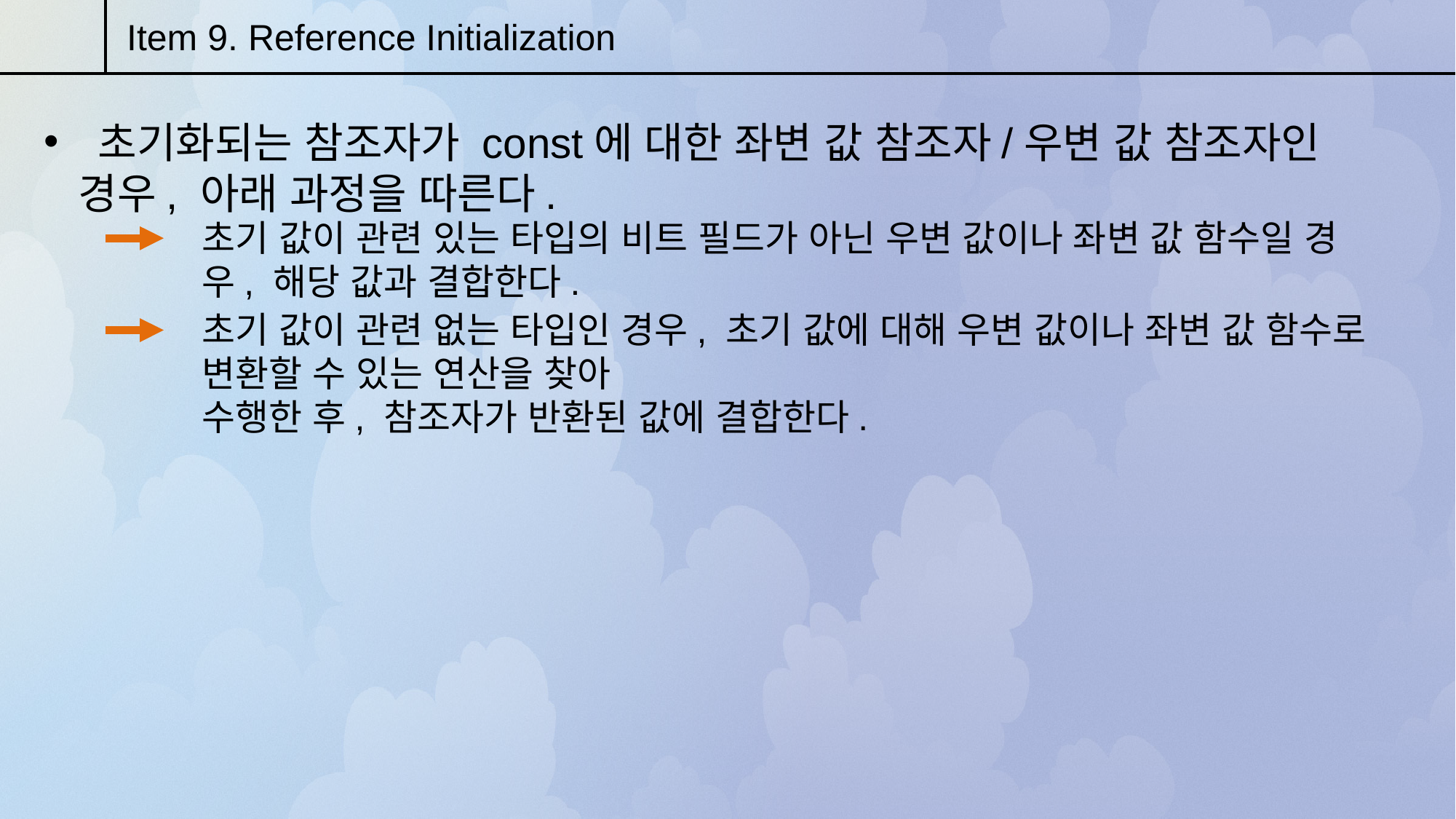

Item 9. Reference Initialization
 초기화되는 참조자가 const에 대한 좌변 값 참조자/우변 값 참조자인 경우, 아래 과정을 따른다.
초기 값이 관련 있는 타입의 비트 필드가 아닌 우변 값이나 좌변 값 함수일 경우, 해당 값과 결합한다.
초기 값이 관련 없는 타입인 경우, 초기 값에 대해 우변 값이나 좌변 값 함수로 변환할 수 있는 연산을 찾아
수행한 후, 참조자가 반환된 값에 결합한다.